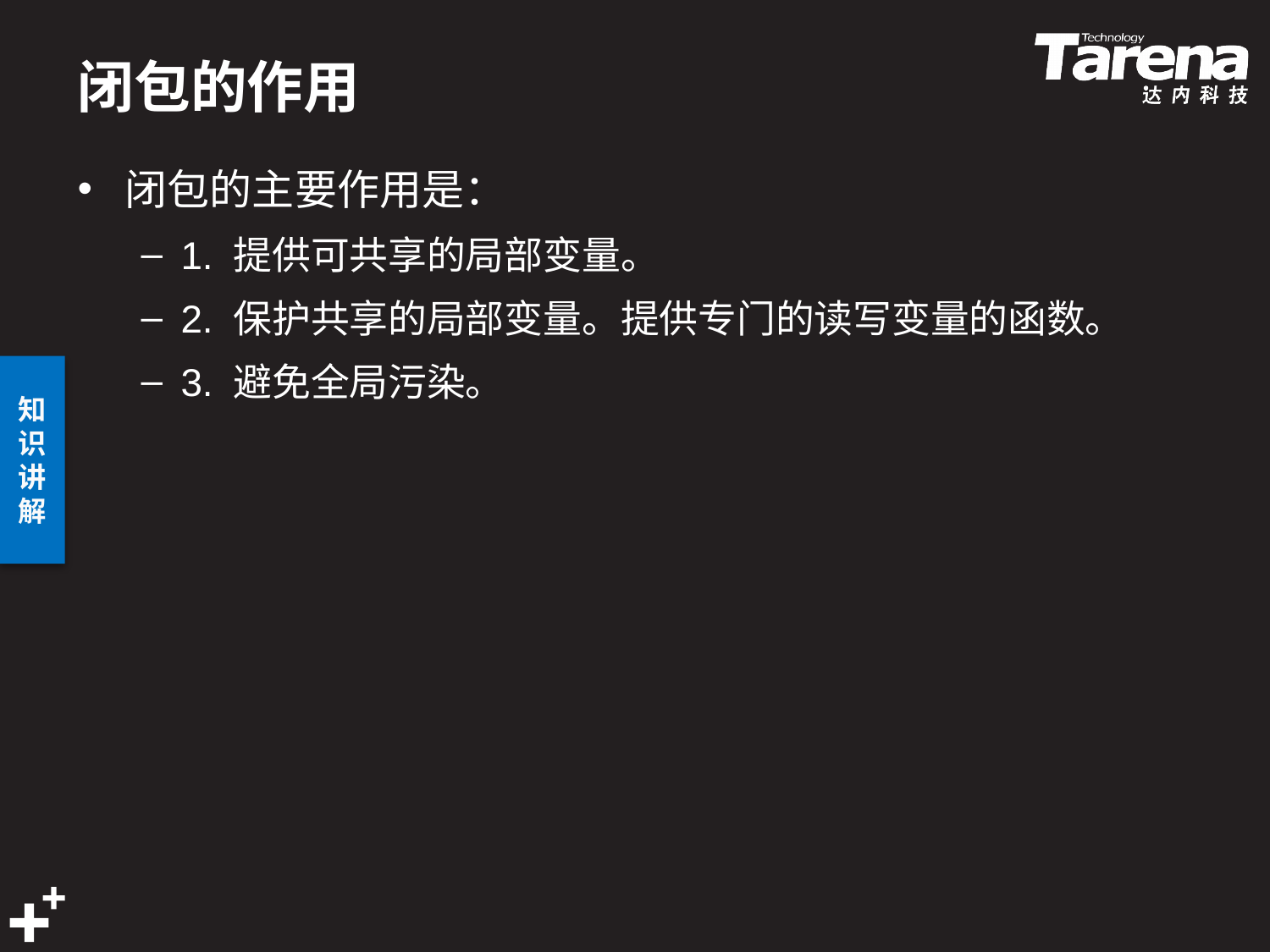

# 闭包的作用
闭包的主要作用是：
1. 提供可共享的局部变量。
2. 保护共享的局部变量。提供专门的读写变量的函数。
3. 避免全局污染。